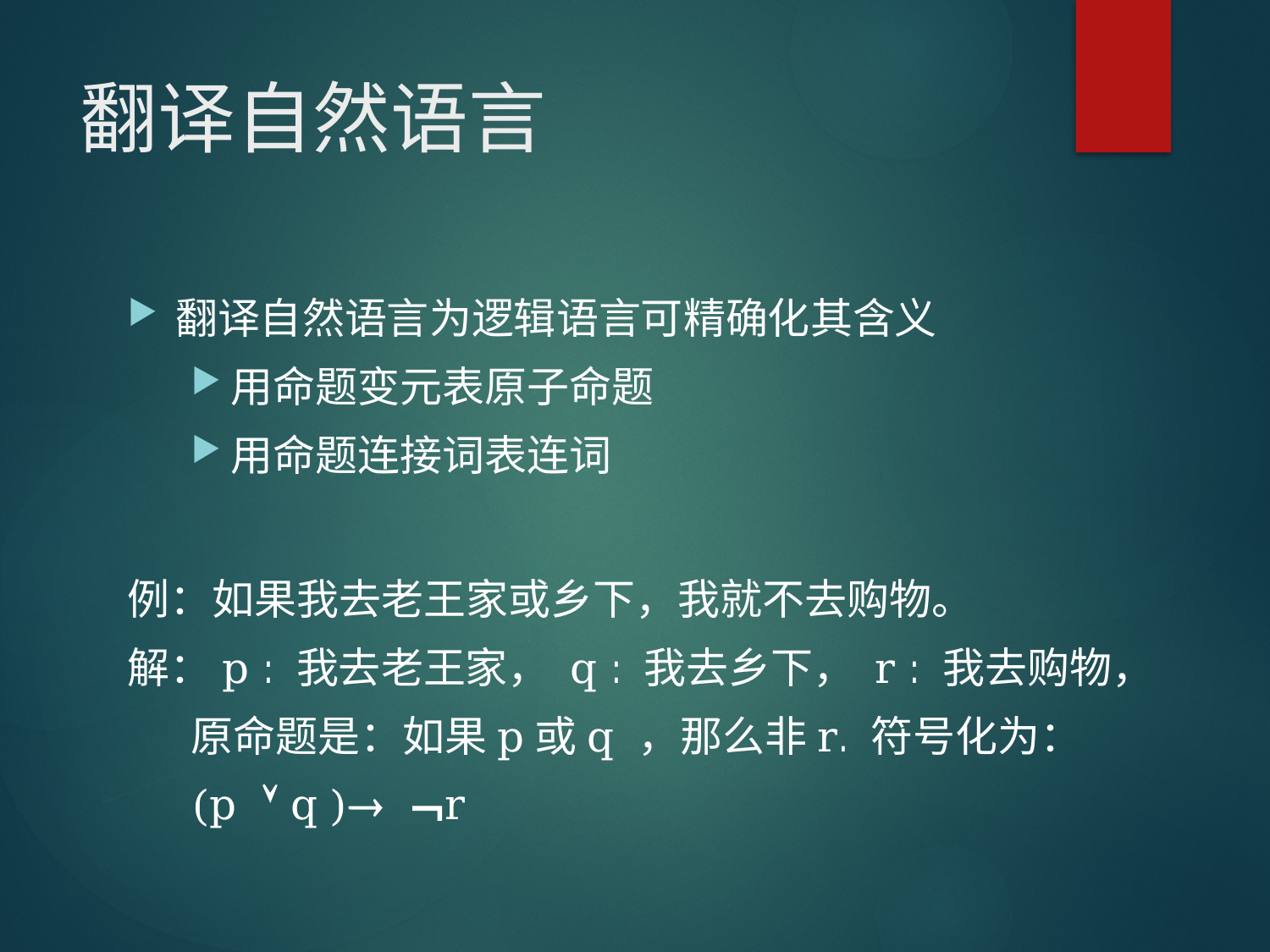

# 翻译自然语言
翻译自然语言为逻辑语言可精确化其含义
用命题变元表原子命题
用命题连接词表连词

例：如果我去老王家或乡下，我就不去购物。
解：p : 我去老王家， q : 我去乡下， r : 我去购物，
原命题是：如果p或q ，那么非r. 符号化为：
(p  ∨ q )→  ¬r